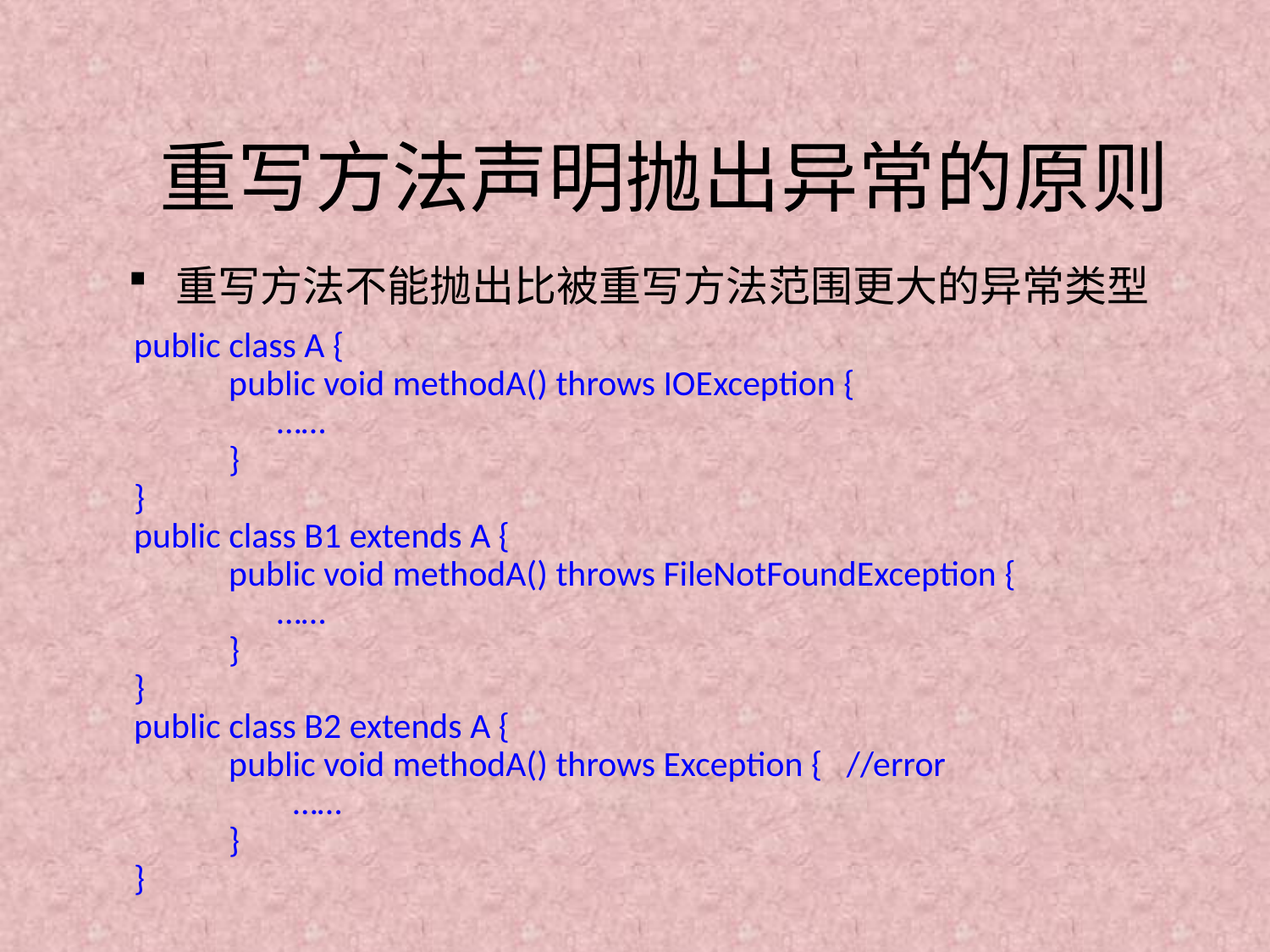

# 重写方法声明抛出异常的原则
重写方法不能抛出比被重写方法范围更大的异常类型
    public class A {
 	public void methodA() throws IOException {
 	      ……
 	}
    }
    public class B1 extends A {
 	public void methodA() throws FileNotFoundException {
 	      ……
 	}
    }
    public class B2 extends A {
 	public void methodA() throws Exception {   //error
 	        ……
    	}
    }